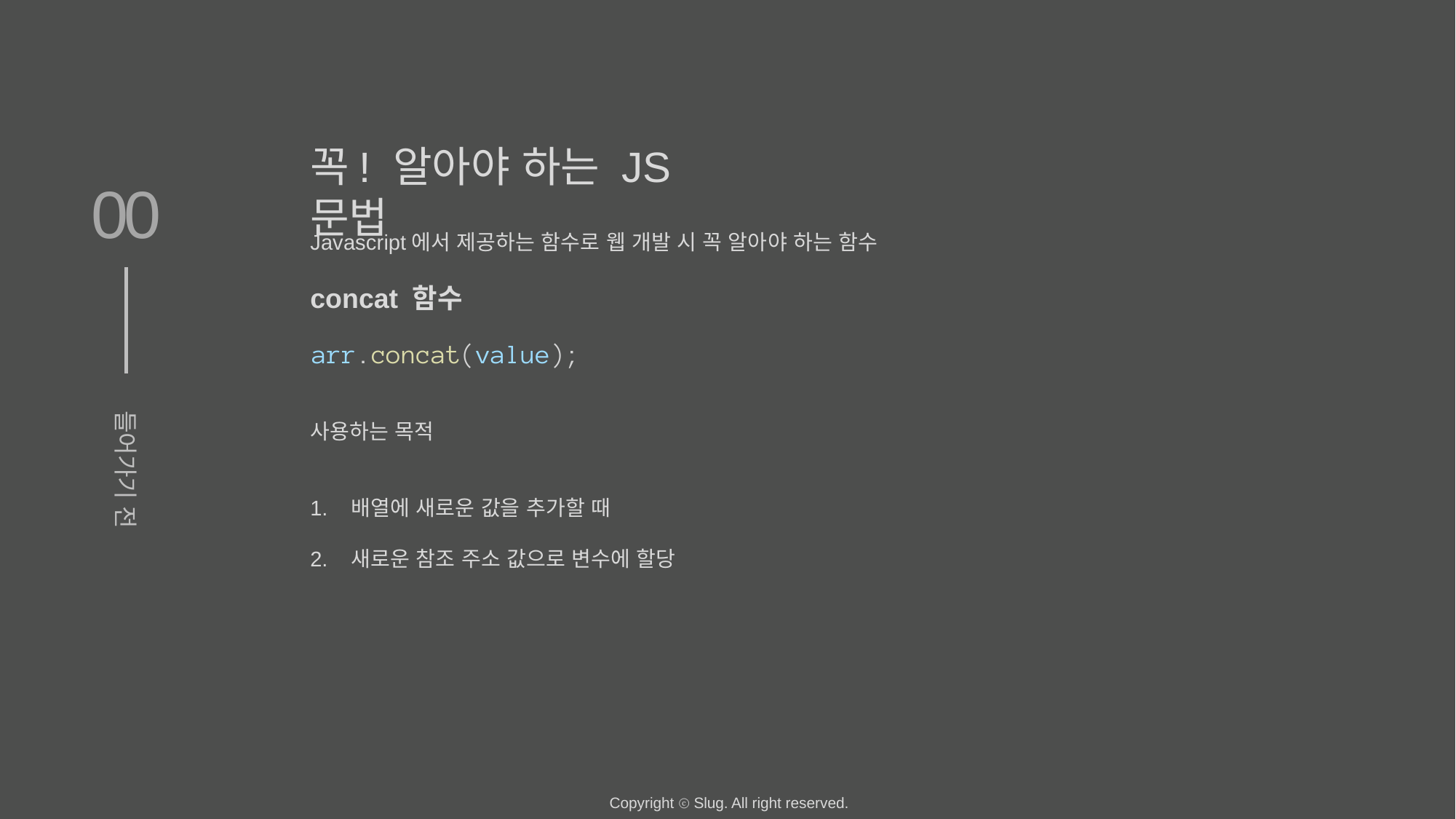

꼭! 알아야 하는 JS 문법
00
Javascript에서 제공하는 함수로 웹 개발 시 꼭 알아야 하는 함수
concat 함수
arr.concat(value);

사용하는 목적

배열에 새로운 값을 추가할 때
새로운 참조 주소 값으로 변수에 할당

들어가기 전
Copyright ⓒ Slug. All right reserved.